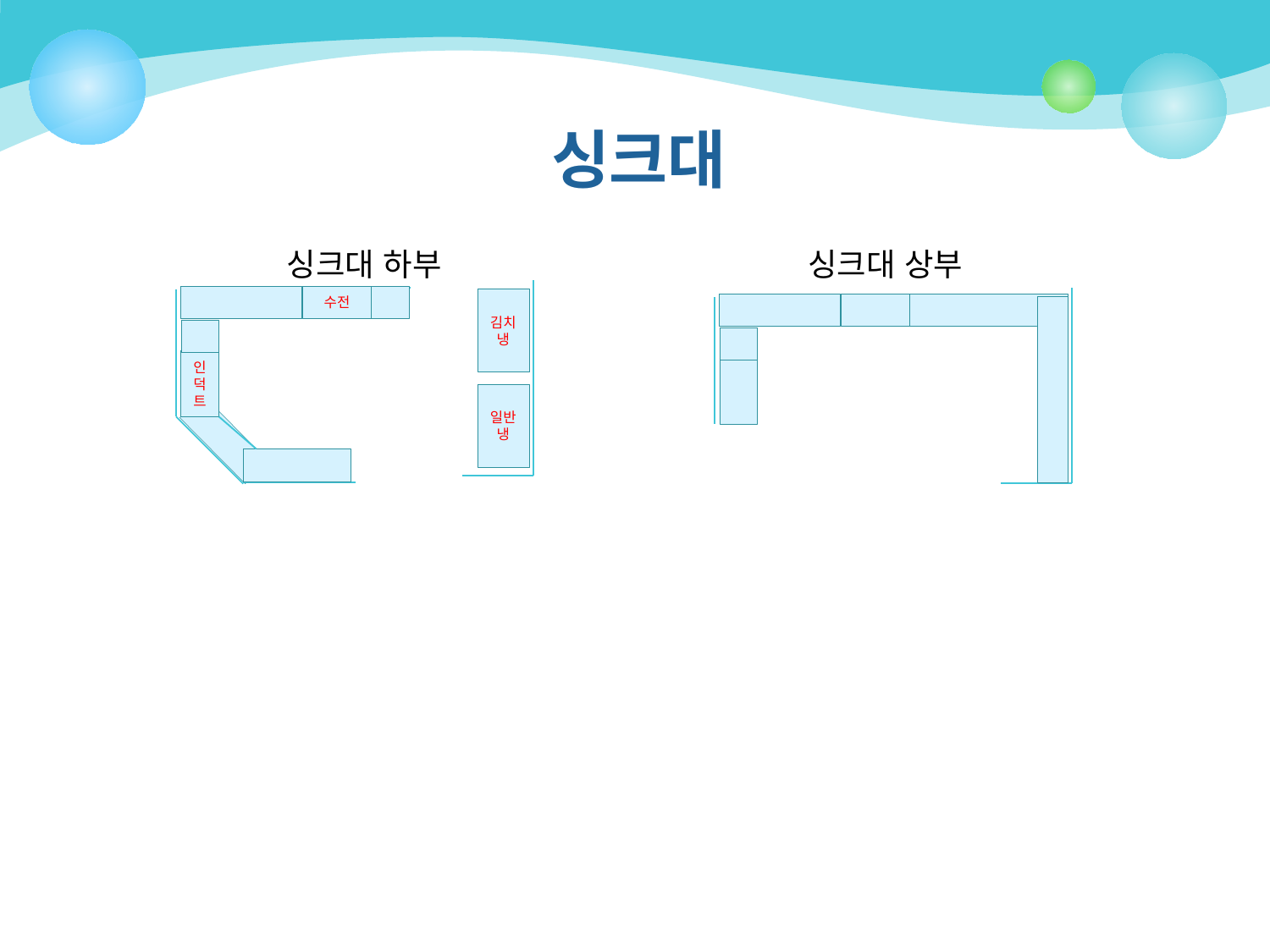

# 싱크대
싱크대 하부
싱크대 상부

수전
김치냉

인덕트

일반냉